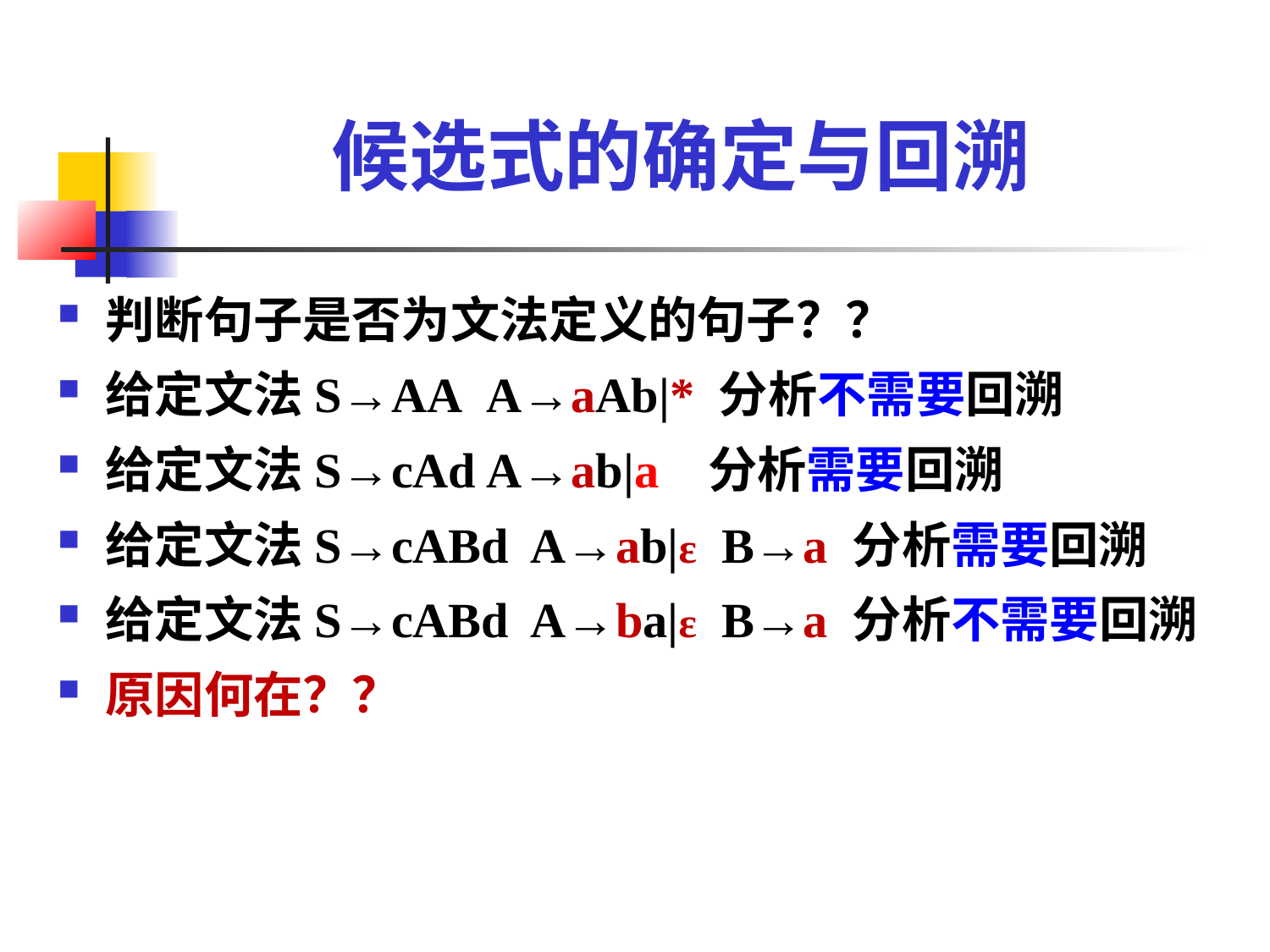

候选式的确定与回溯
判断句子是否为文法定义的句子？？
给定文法S→AA	A→aAb|* 分析不需要回溯
给定文法S→cAd	A→ab|a   分析需要回溯
给定文法S→cABd  A→ab|ε  B→a 分析需要回溯
给定文法S→cABd  A→ba|ε  B→a 分析不需要回溯
原因何在？？